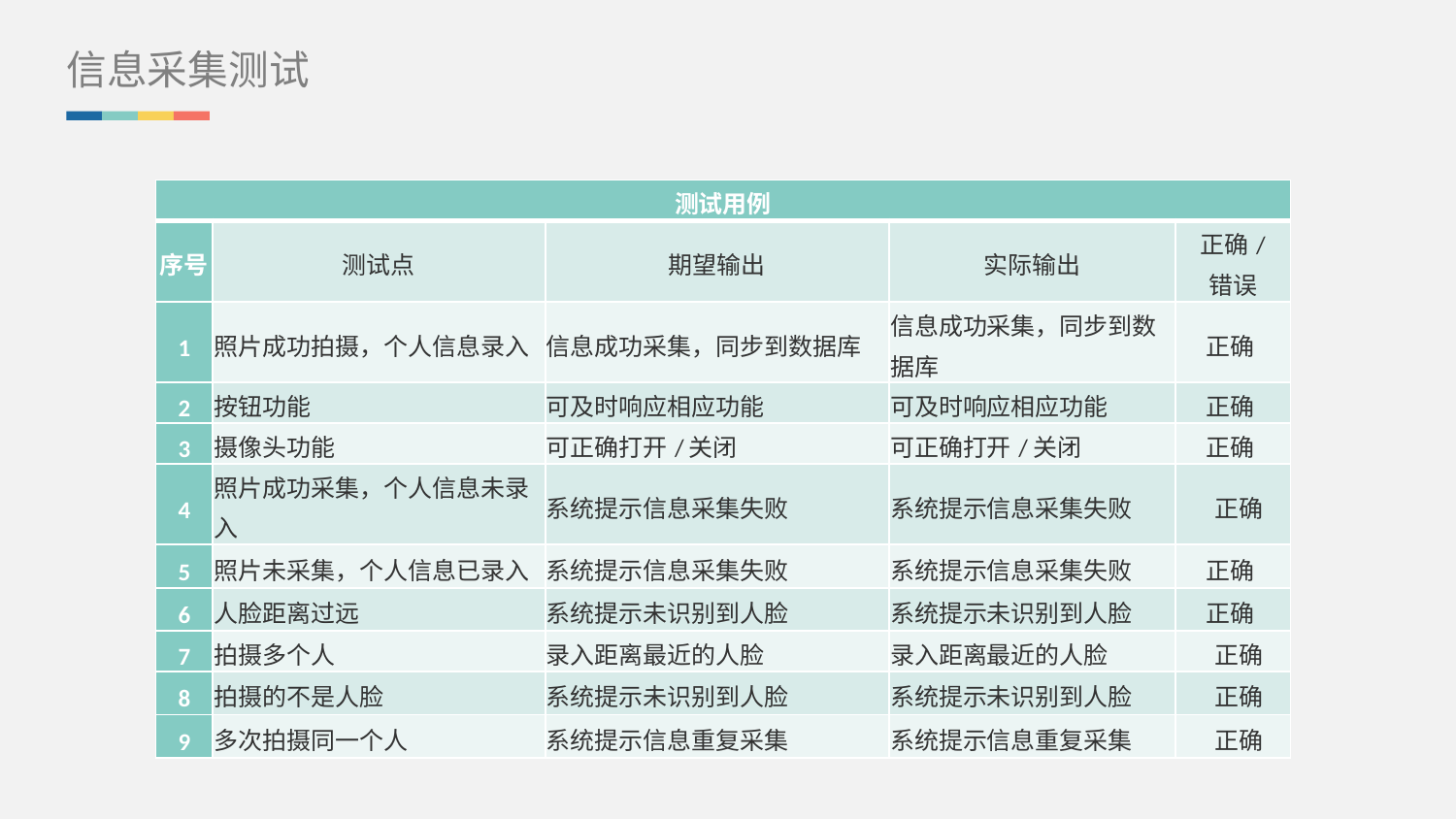

信息采集测试

| 测试用例 |  |  |  |  |
| --- | --- | --- | --- | --- |
| 序号 | 测试点 | 期望输出 | 实际输出 | 正确/ 错误 |
| 1 | 照片成功拍摄，个人信息录入 | 信息成功采集，同步到数据库 | 信息成功采集，同步到数据库 | 正确 |
| 2 | 按钮功能 | 可及时响应相应功能 | 可及时响应相应功能 | 正确 |
| 3 | 摄像头功能 | 可正确打开/关闭 | 可正确打开/关闭 | 正确 |
| 4 | 照片成功采集，个人信息未录入 | 系统提示信息采集失败 | 系统提示信息采集失败 | 正确 |
| 5 | 照片未采集，个人信息已录入 | 系统提示信息采集失败 | 系统提示信息采集失败 | 正确 |
| 6 | 人脸距离过远 | 系统提示未识别到人脸 | 系统提示未识别到人脸 | 正确 |
| 7 | 拍摄多个人 | 录入距离最近的人脸 | 录入距离最近的人脸 | 正确 |
| 8 | 拍摄的不是人脸 | 系统提示未识别到人脸 | 系统提示未识别到人脸 | 正确 |
| 9 | 多次拍摄同一个人 | 系统提示信息重复采集 | 系统提示信息重复采集 | 正确 |